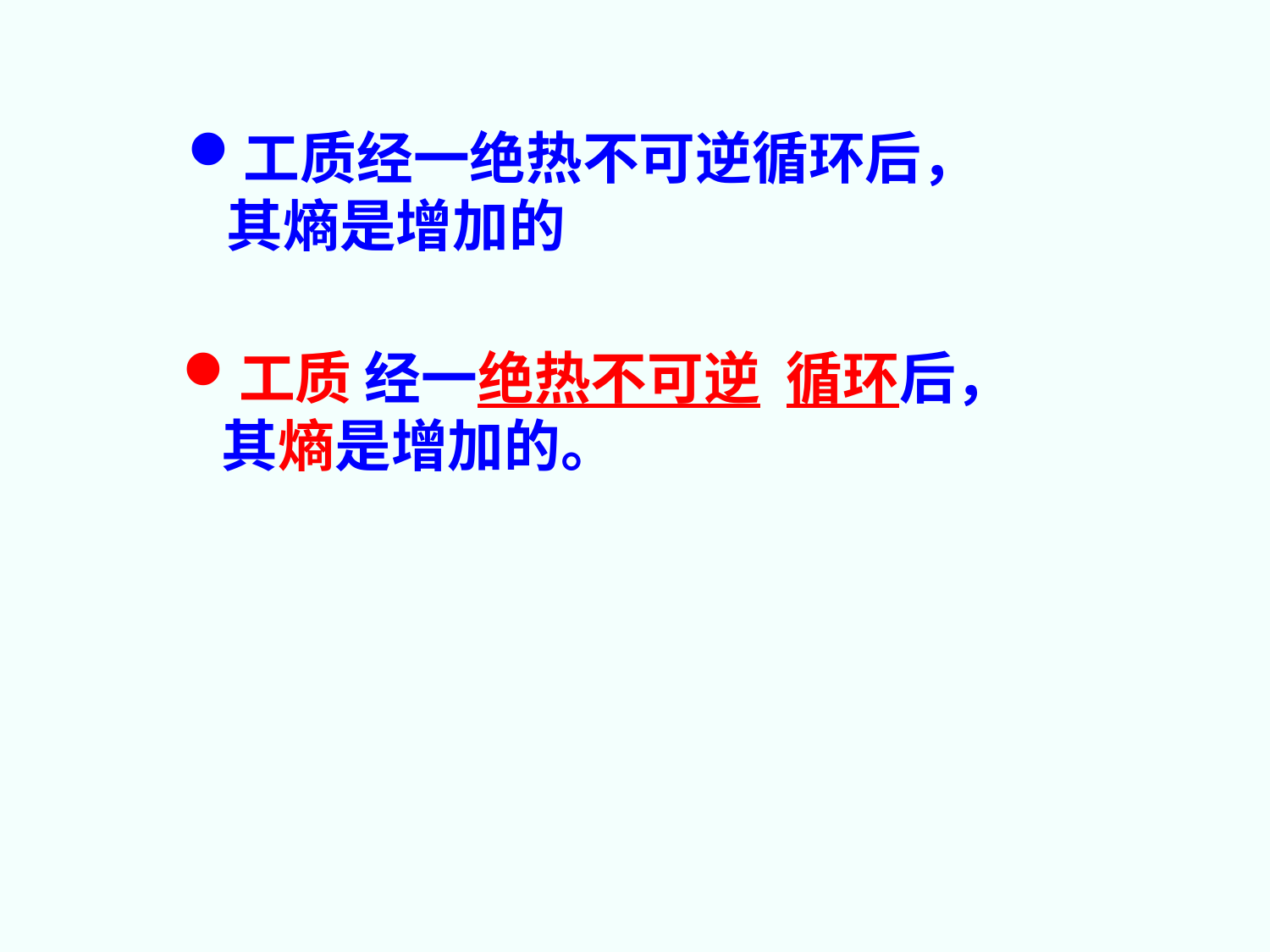

工质经一绝热不可逆循环后，
  其熵是增加的
工质 经一绝热不可逆  循环后，
  其熵是增加的。